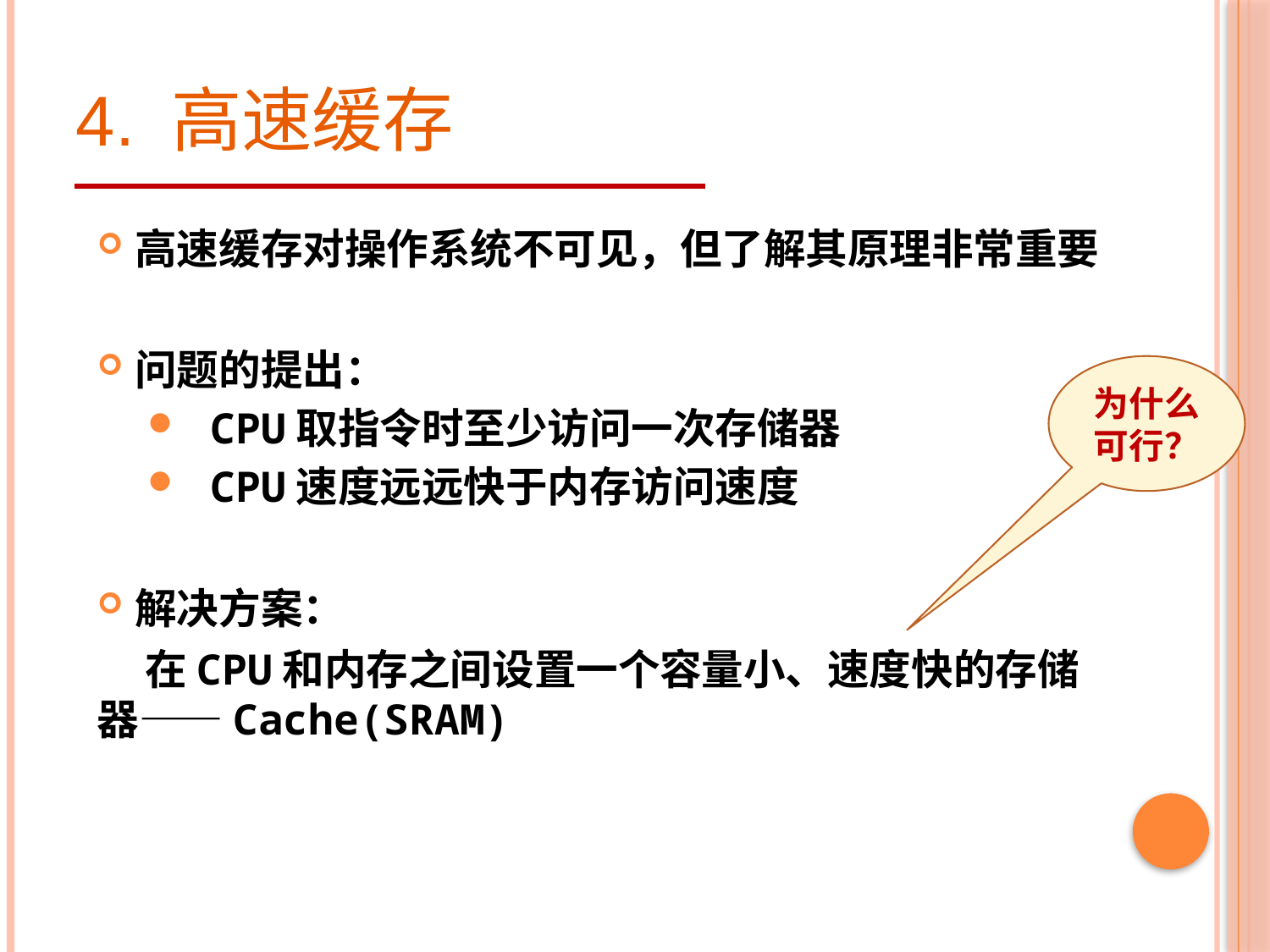

# 4. 高速缓存
高速缓存对操作系统不可见，但了解其原理非常重要

问题的提出：
 CPU取指令时至少访问一次存储器
 CPU速度远远快于内存访问速度

解决方案：
    在CPU和内存之间设置一个容量小、速度快的存储器——Cache(SRAM)

为什么可行？